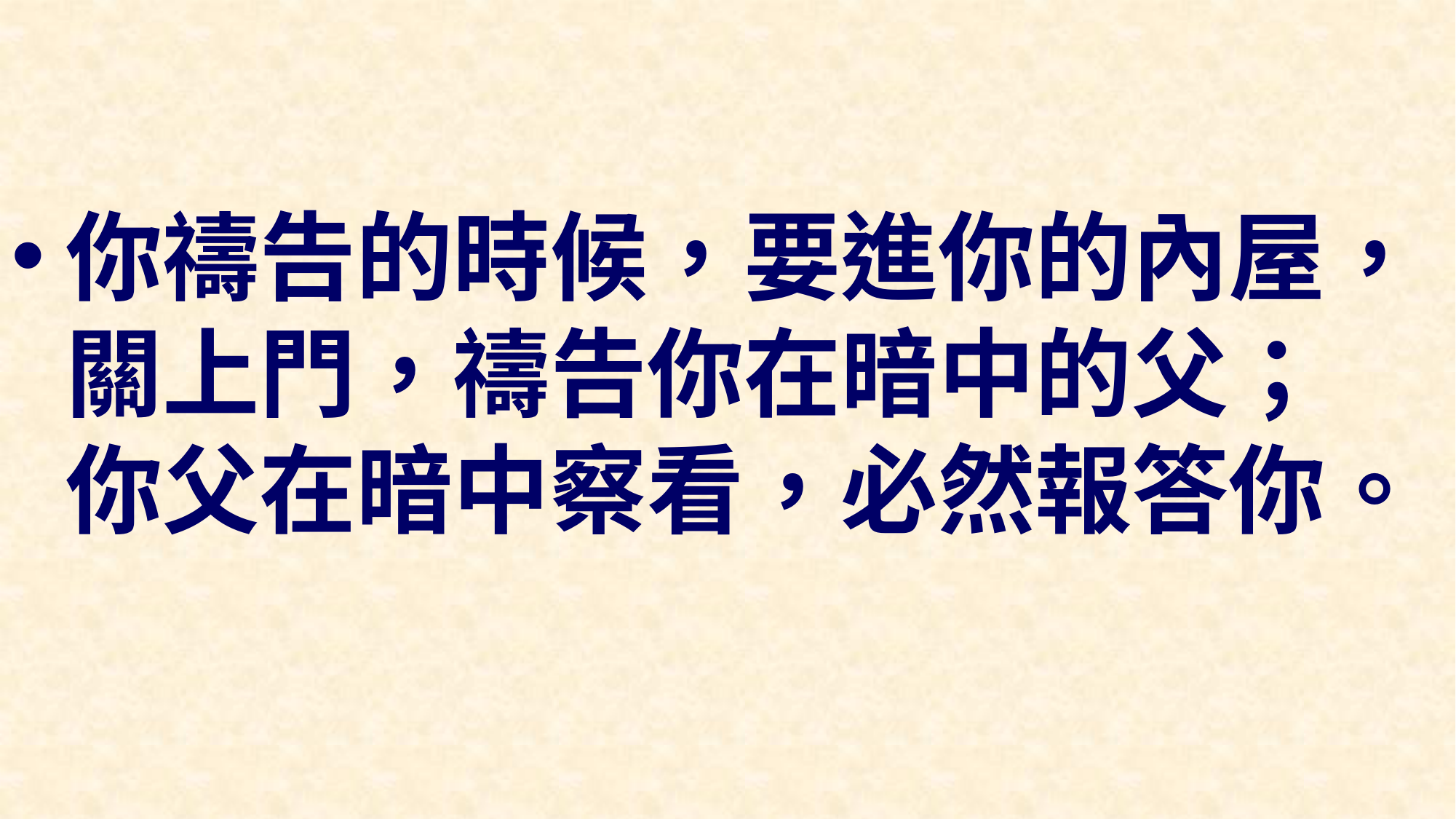

你禱告的時候，要進你的內屋，關上門，禱告你在暗中的父；你父在暗中察看，必然報答你。